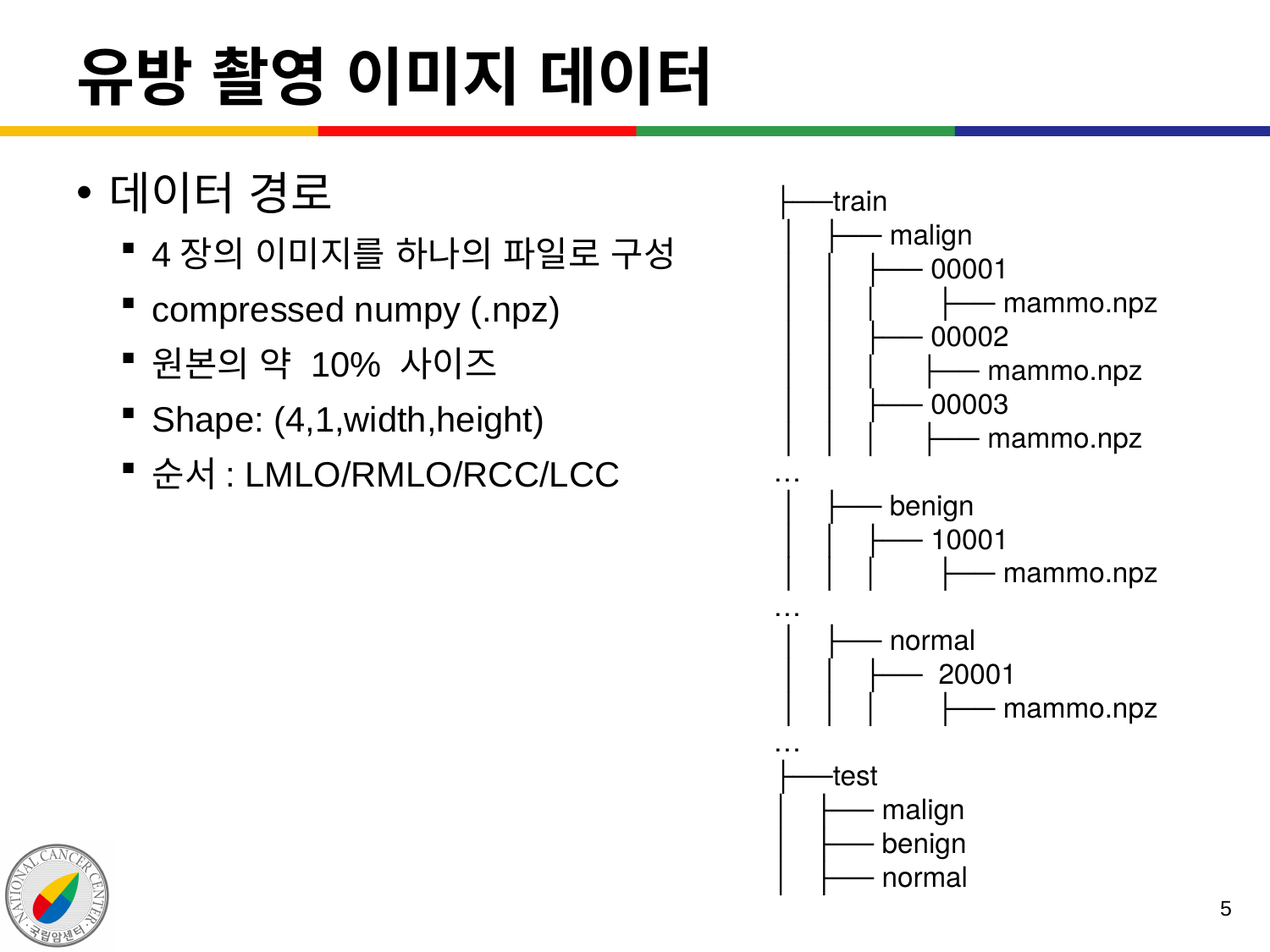

# 유방 촬영 이미지 데이터
데이터 경로
4장의 이미지를 하나의 파일로 구성
compressed numpy (.npz)
원본의 약 10% 사이즈
Shape: (4,1,width,height)
순서: LMLO/RMLO/RCC/LCC

├──train
 │   ├── malign
 │   │   ├── 00001
 │   │   │       ├── mammo.npz
 │   │   ├── 00002
 │   │   │     ├── mammo.npz
 │   │   ├── 00003
 │   │   │     ├── mammo.npz
…
 │   ├── benign
 │   │   ├── 10001
 │   │   │       ├── mammo.npz
…
 │   ├── normal
 │   │   ├──  20001
 │   │   │       ├── mammo.npz
…
├──test
│   ├── malign
│   ├── benign
│   ├── normal
5